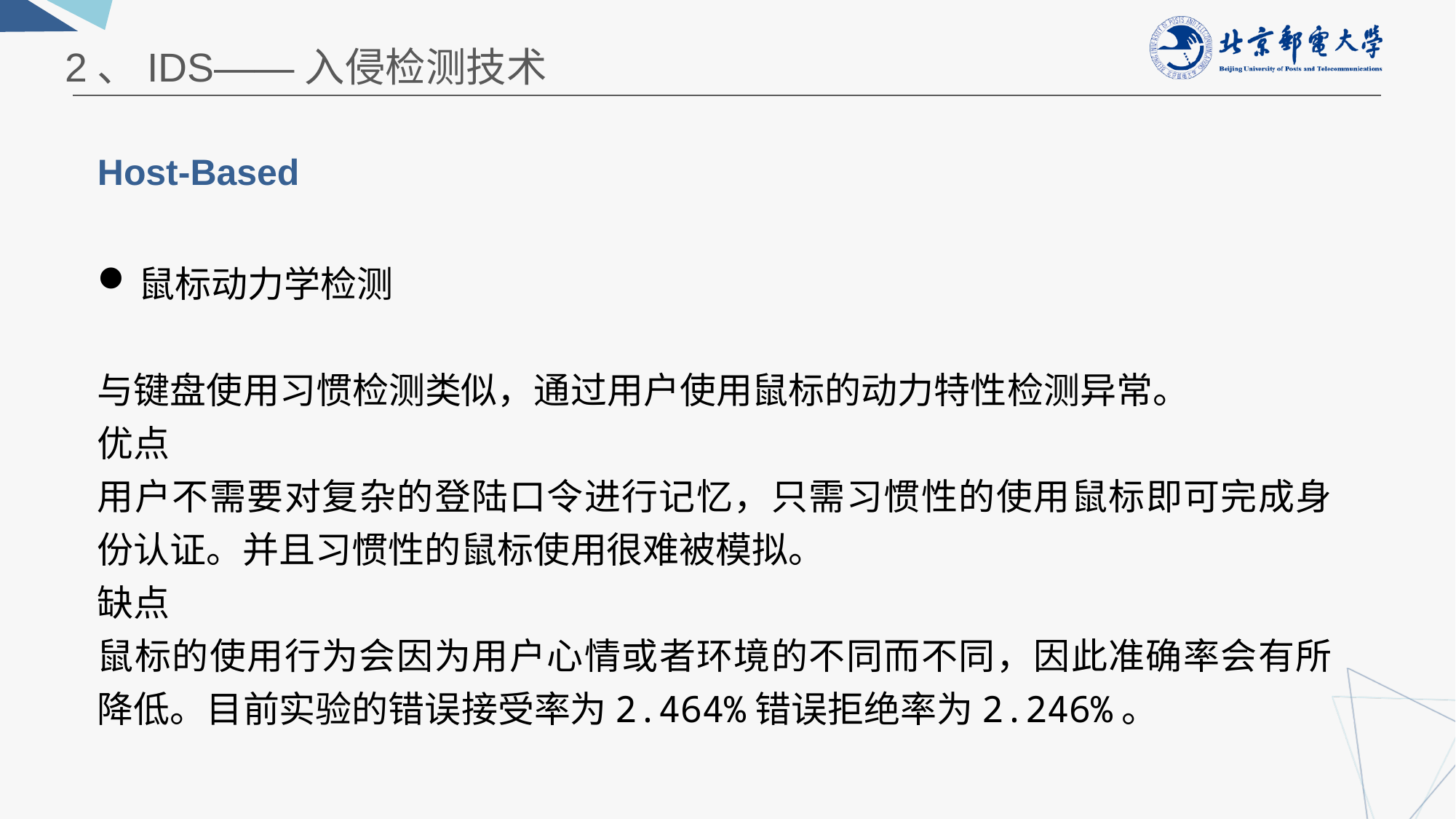

2、IDS——入侵检测技术
Host-Based
鼠标动力学检测

与键盘使用习惯检测类似，通过用户使用鼠标的动力特性检测异常。
优点
用户不需要对复杂的登陆口令进行记忆，只需习惯性的使用鼠标即可完成身份认证。并且习惯性的鼠标使用很难被模拟。
缺点
鼠标的使用行为会因为用户心情或者环境的不同而不同，因此准确率会有所降低。目前实验的错误接受率为2.464%错误拒绝率为2.246%。